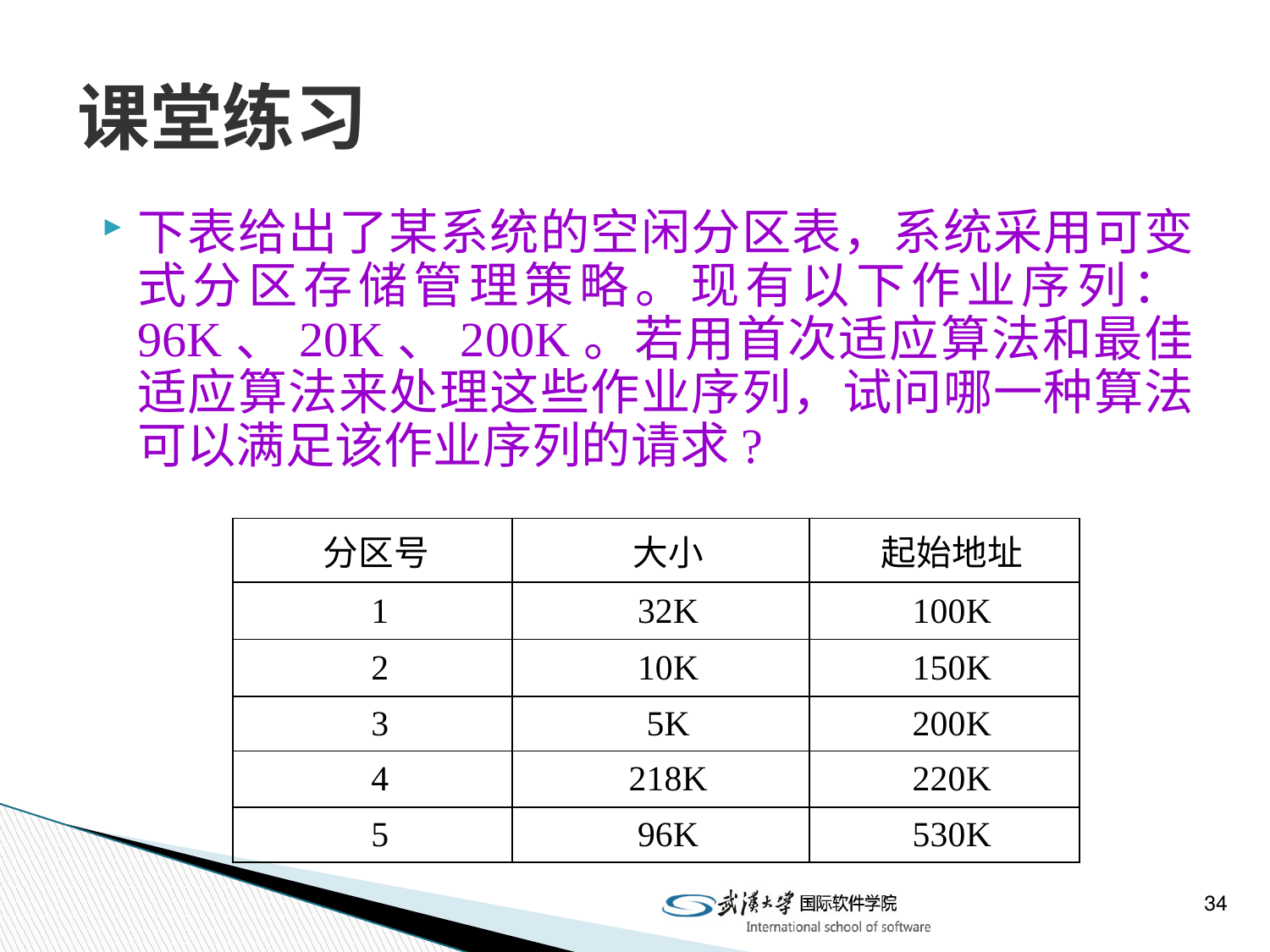

# 课堂练习
下表给出了某系统的空闲分区表，系统采用可变式分区存储管理策略。现有以下作业序列：96K、20K、200K。若用首次适应算法和最佳适应算法来处理这些作业序列，试问哪一种算法可以满足该作业序列的请求?
| 分区号 | 大小 | 起始地址 |
| --- | --- | --- |
| 1 | 32K | 100K |
| 2 | 10K | 150K |
| 3 | 5K | 200K |
| 4 | 218K | 220K |
| 5 | 96K | 530K |